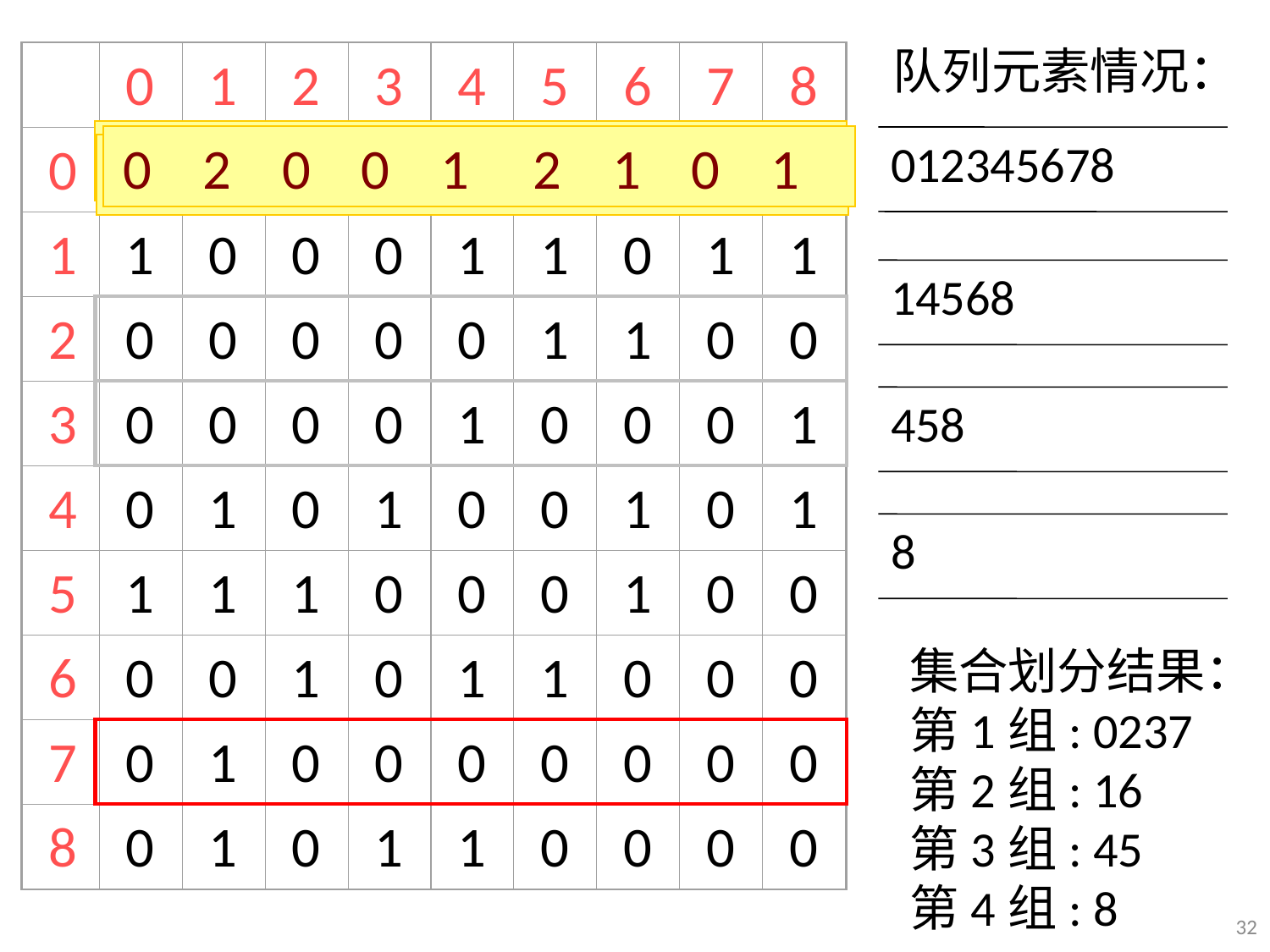

队列元素情况：

0

1

2

3

4

5

6

7

8

0

0

1

0

0

0

1

0

0

0

1

1

0

0

0

1

1

0

1

1

2

0

0

0

0

0

1

1

0

0

3

0

0

0

0

1

0

0

0

1

4

0

1

0

1

0

0

1

0

1

5

1

1

1

0

0

0

1

0

0

6

0

0

1

0

1

1

0

0

0

7

0

1

0

0

0

0

0

0

0

8

0

1

0

1

1

0

0

0

0

 0    1    0    0    0      1    0    0    0
 0    1    0    0    1     2    1    0    1
 0    2    0    0    1     2    1    0    1

012345678

 0    1    0    0    0     2    1    0    0

14568

458

8

集合划分结果：
第1组: 0237
第2组: 16
第3组: 45
第4组: 8

32